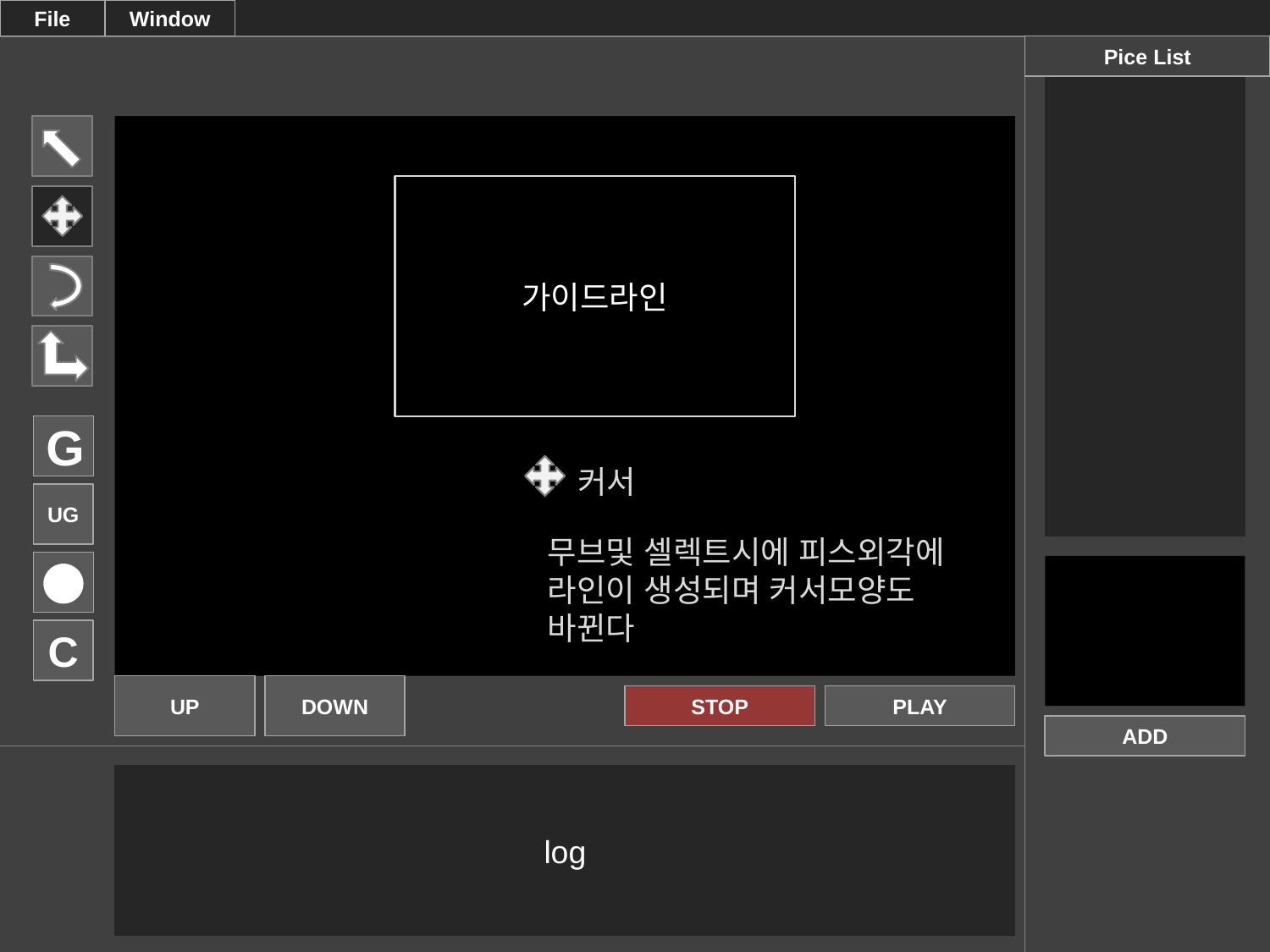

File
Window
Pice List

가이드라인

G

커서
UG
무브및 셀렉트시에 피스외각에 라인이 생성되며 커서모양도 바뀐다

C
UP
DOWN
STOP
PLAY
ADD
log